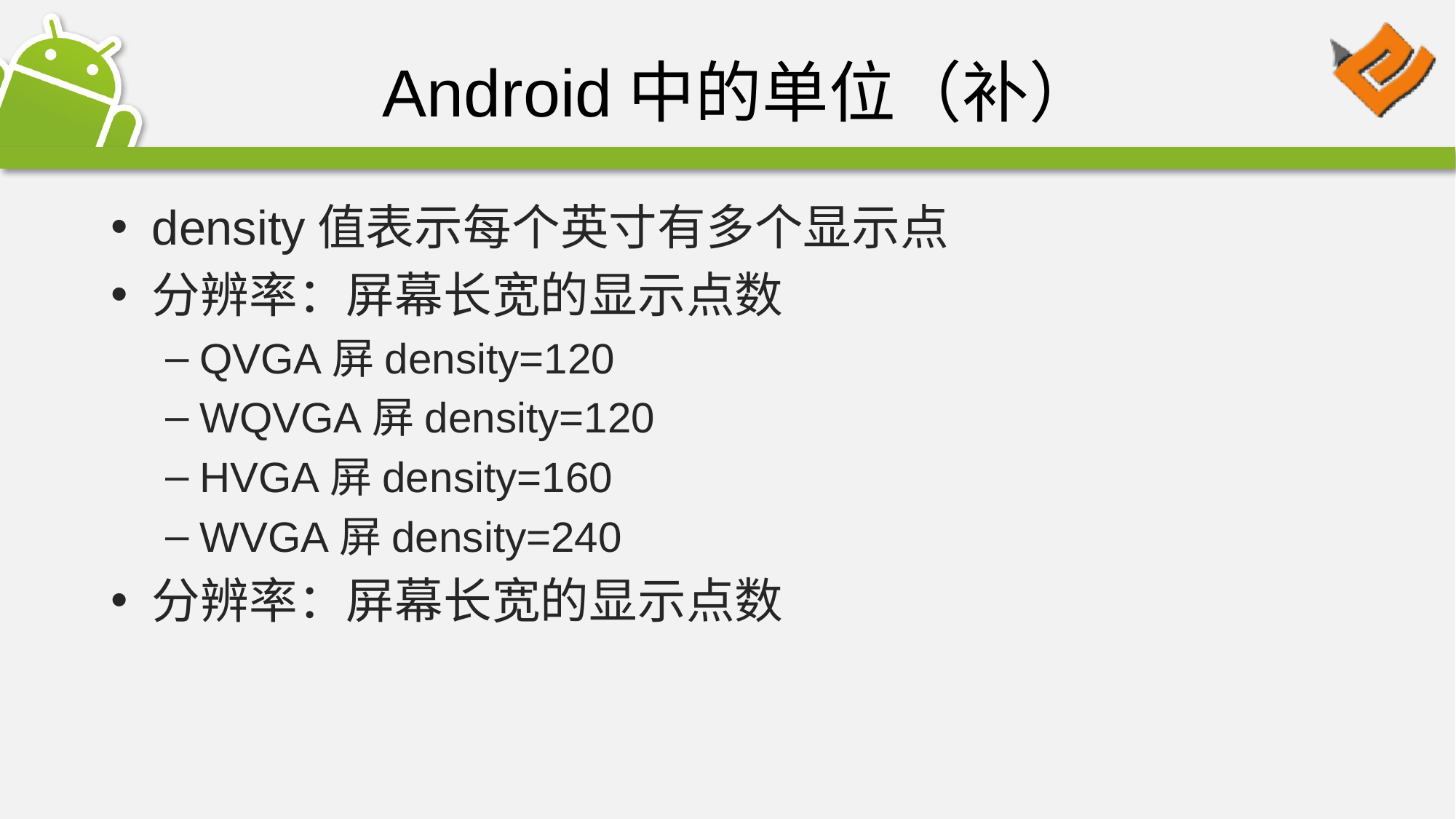

# Android中的单位（补）
density值表示每个英寸有多个显示点
分辨率：屏幕长宽的显示点数
QVGA屏density=120
WQVGA屏density=120
HVGA屏density=160
WVGA屏density=240
分辨率：屏幕长宽的显示点数